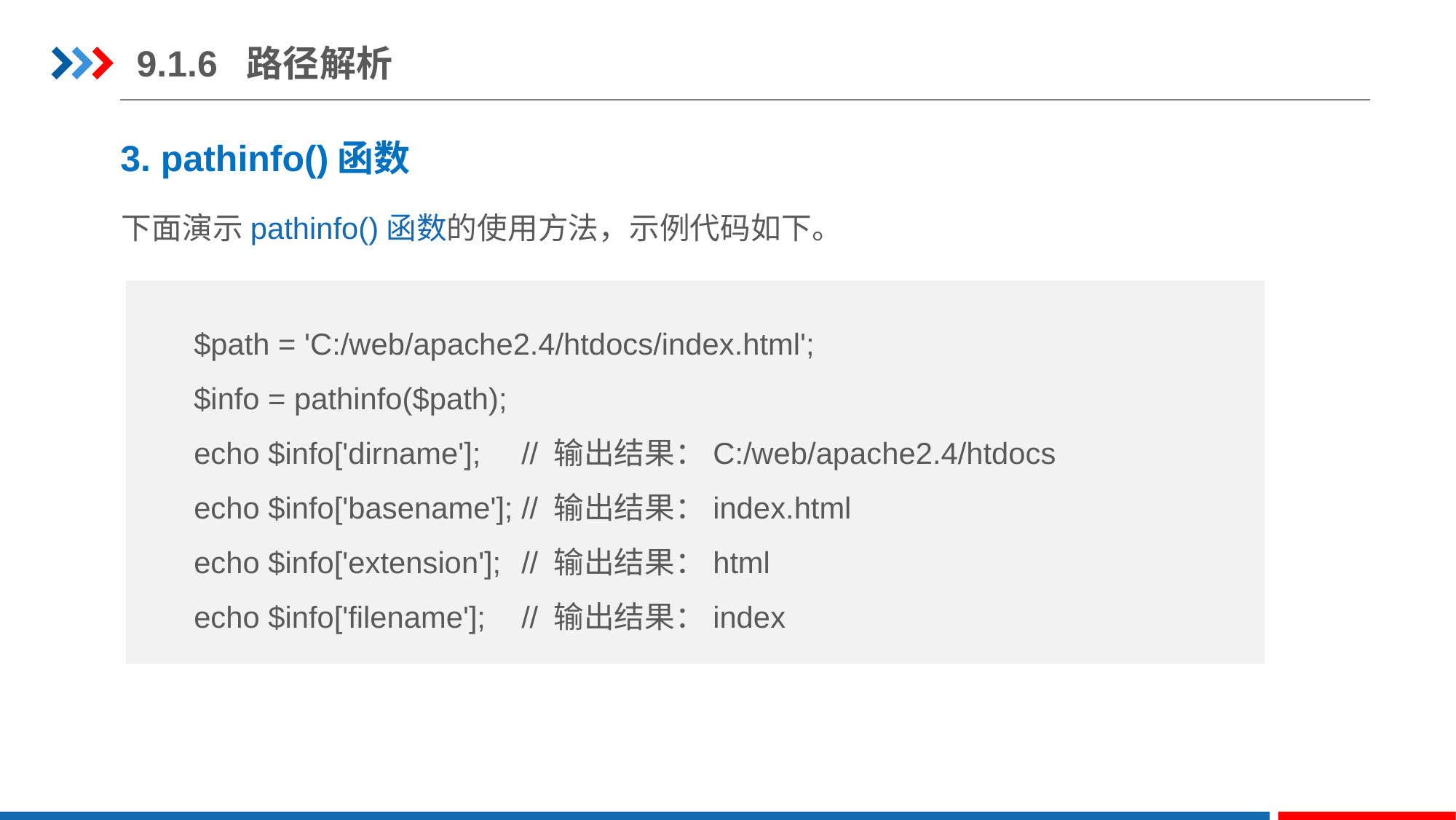

9.1.6  路径解析
3. pathinfo()函数
下面演示pathinfo()函数的使用方法，示例代码如下。

$path = 'C:/web/apache2.4/htdocs/index.html';
$info = pathinfo($path);
echo $info['dirname'];	// 输出结果：C:/web/apache2.4/htdocs
echo $info['basename'];	// 输出结果：index.html
echo $info['extension'];	// 输出结果：html
echo $info['filename'];	// 输出结果：index